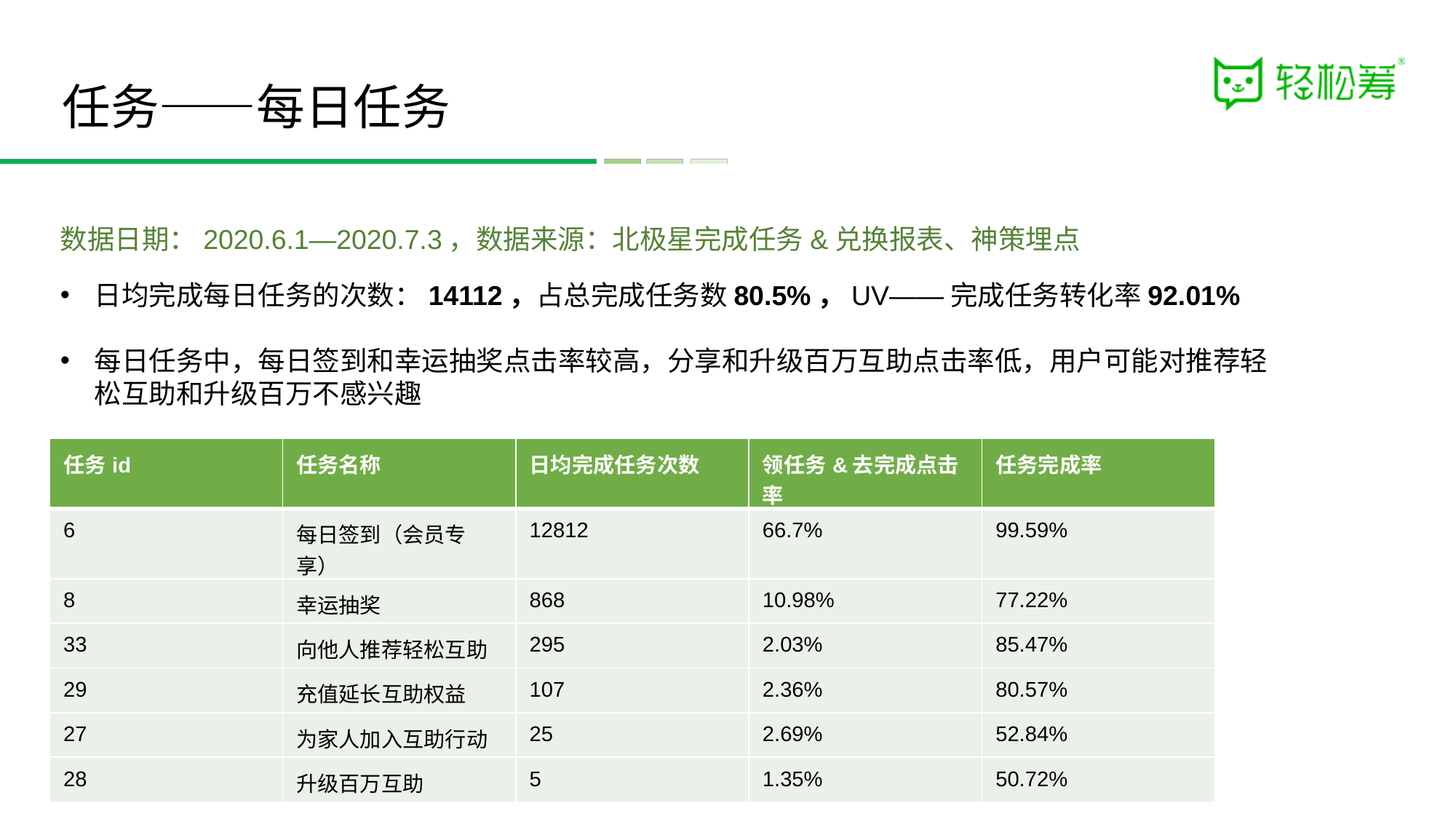

任务——每日任务
数据日期：2020.6.1—2020.7.3，数据来源：北极星完成任务&兑换报表、神策埋点
日均完成每日任务的次数：14112，占总完成任务数80.5%，UV——完成任务转化率92.01%

每日任务中，每日签到和幸运抽奖点击率较高，分享和升级百万互助点击率低，用户可能对推荐轻松互助和升级百万不感兴趣
| 任务id | 任务名称 | 日均完成任务次数 | 领任务&去完成点击率 | 任务完成率 |
| --- | --- | --- | --- | --- |
| 6 | 每日签到（会员专享） | 12812 | 66.7% | 99.59% |
| 8 | 幸运抽奖 | 868 | 10.98% | 77.22% |
| 33 | 向他人推荐轻松互助 | 295 | 2.03% | 85.47% |
| 29 | 充值延长互助权益 | 107 | 2.36% | 80.57% |
| 27 | 为家人加入互助行动 | 25 | 2.69% | 52.84% |
| 28 | 升级百万互助 | 5 | 1.35% | 50.72% |